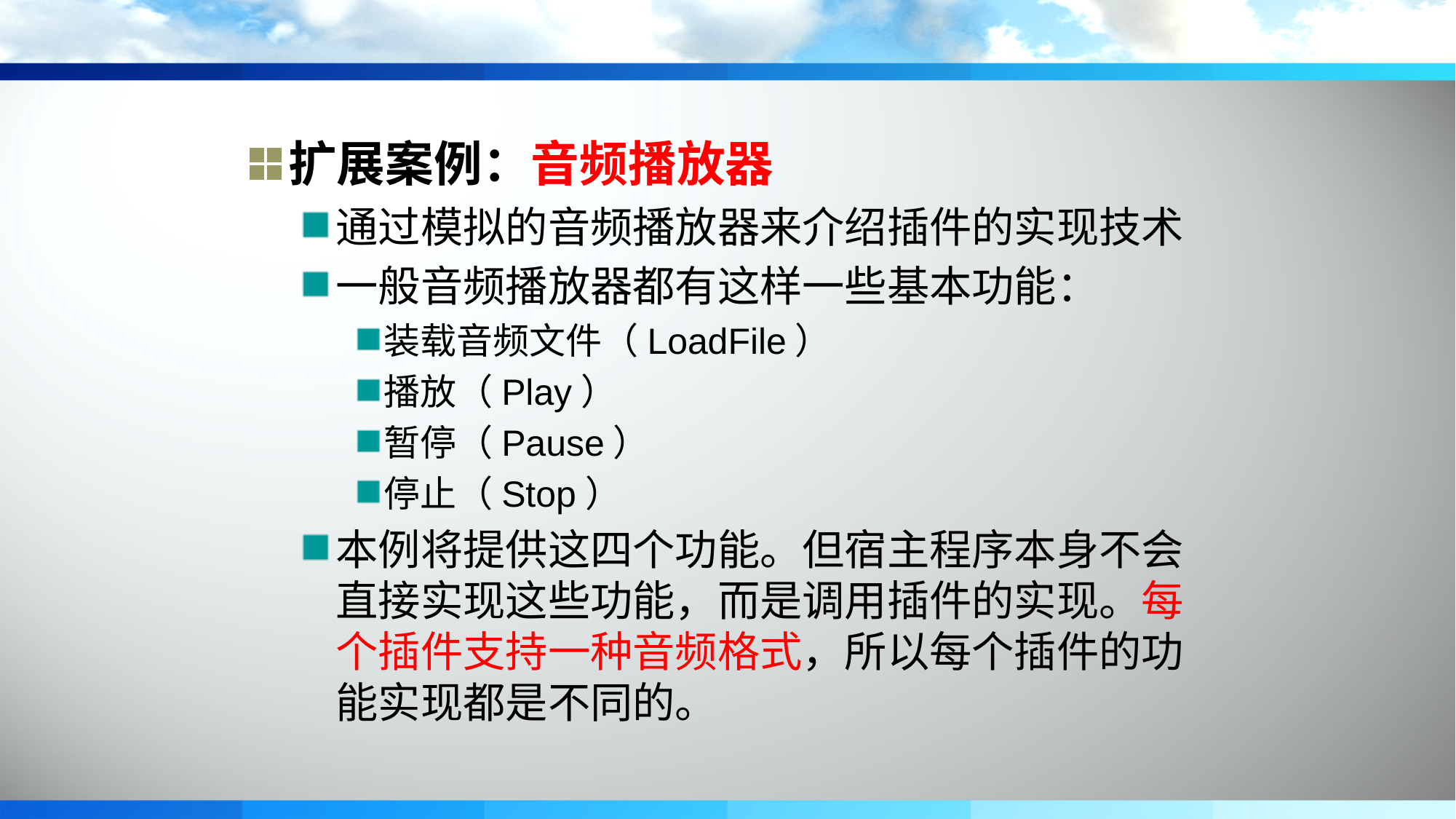

扩展案例：音频播放器
通过模拟的音频播放器来介绍插件的实现技术
一般音频播放器都有这样一些基本功能：
装载音频文件（LoadFile）
播放（Play）
暂停（Pause）
停止（Stop）
本例将提供这四个功能。但宿主程序本身不会直接实现这些功能，而是调用插件的实现。每个插件支持一种音频格式，所以每个插件的功能实现都是不同的。